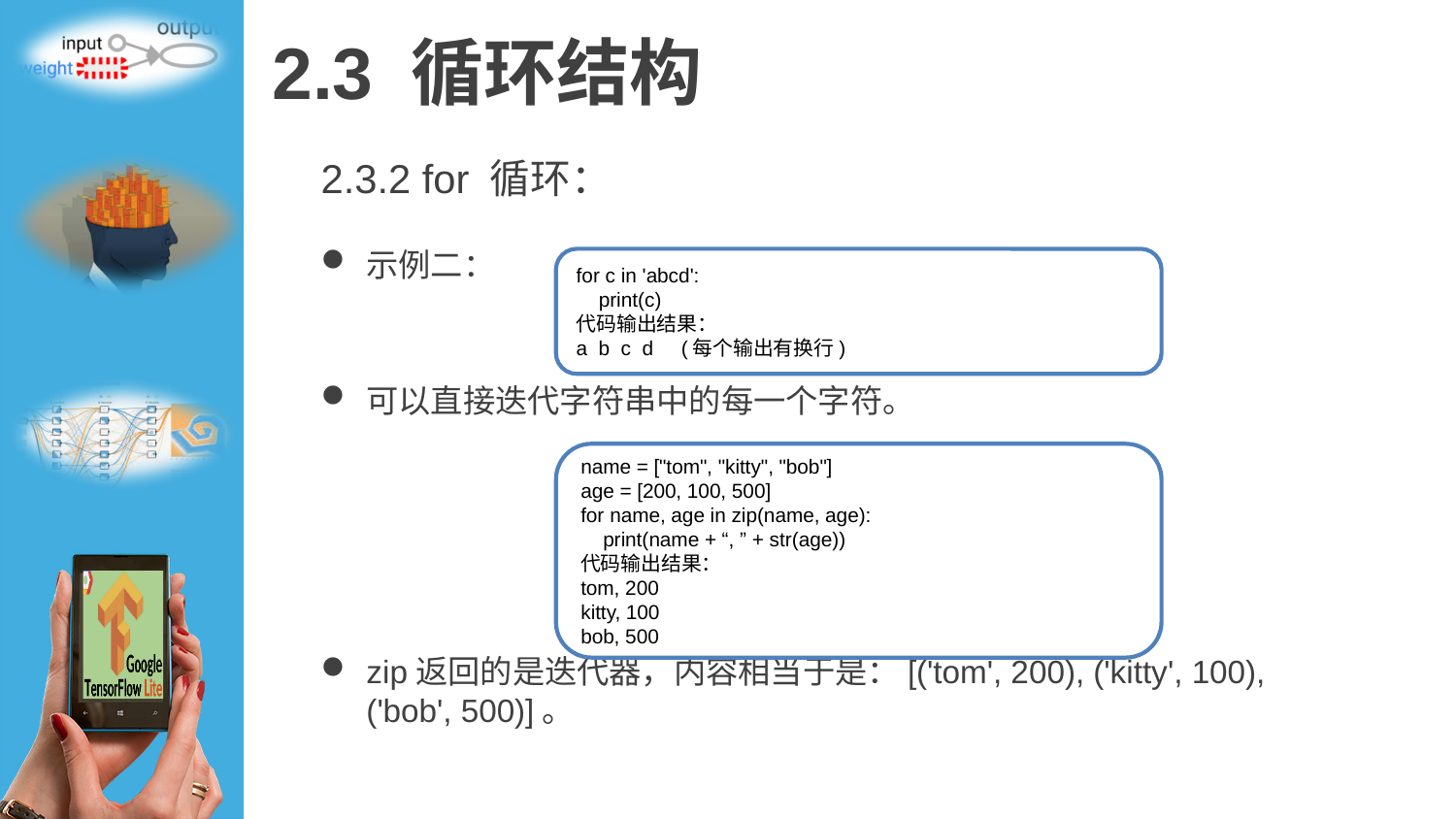

# 2.3 循环结构
2.3.2 for 循环：
示例二：

可以直接迭代字符串中的每一个字符。

zip返回的是迭代器，内容相当于是：[('tom', 200), ('kitty', 100), ('bob', 500)]。

for c in 'abcd':
    print(c)
代码输出结果：
a  b  c  d     (每个输出有换行)
name = ["tom", "kitty", "bob"]
age = [200, 100, 500]
for name, age in zip(name, age):
    print(name + “, ” + str(age))
代码输出结果：
tom, 200
kitty, 100
bob, 500